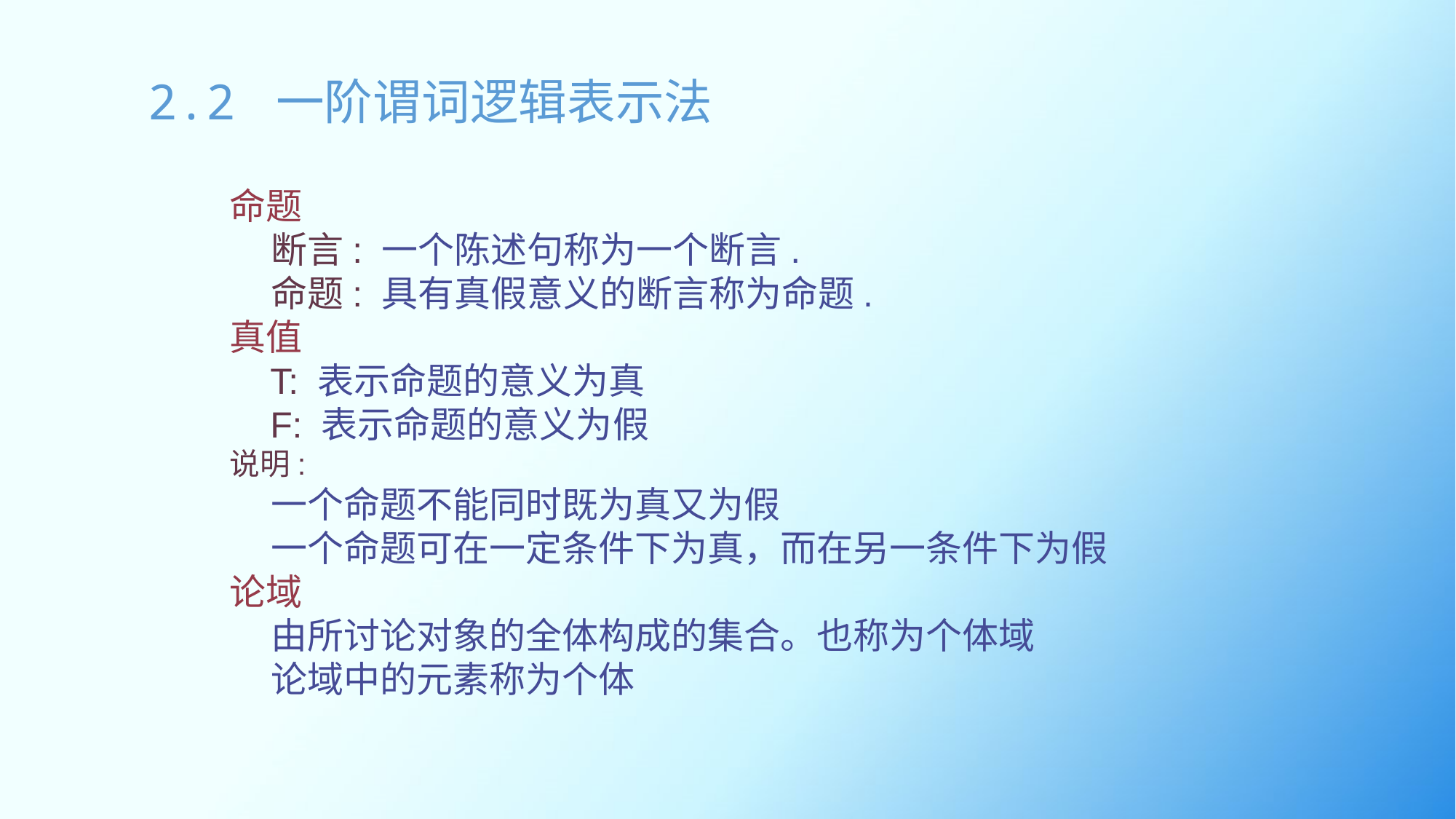

# 2.2 一阶谓词逻辑表示法
命题
    断言: 一个陈述句称为一个断言.
    命题: 具有真假意义的断言称为命题.
真值
    T: 表示命题的意义为真
    F: 表示命题的意义为假
说明:
    一个命题不能同时既为真又为假
    一个命题可在一定条件下为真，而在另一条件下为假
论域
    由所讨论对象的全体构成的集合。也称为个体域
    论域中的元素称为个体